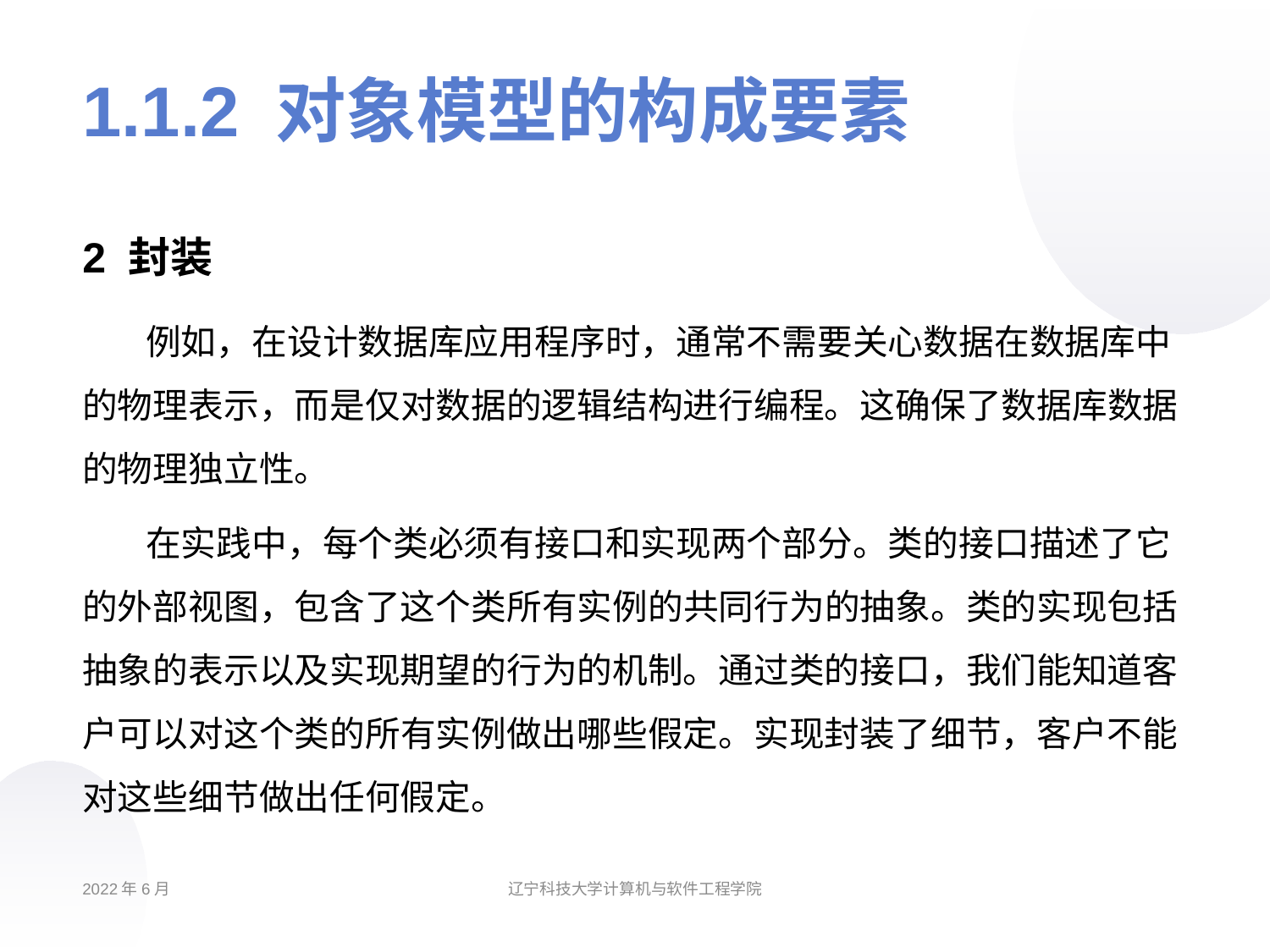

# 1.1.2 对象模型的构成要素
2 封装
例如，在设计数据库应用程序时，通常不需要关心数据在数据库中的物理表示，而是仅对数据的逻辑结构进行编程。这确保了数据库数据的物理独立性。
在实践中，每个类必须有接口和实现两个部分。类的接口描述了它的外部视图，包含了这个类所有实例的共同行为的抽象。类的实现包括抽象的表示以及实现期望的行为的机制。通过类的接口，我们能知道客户可以对这个类的所有实例做出哪些假定。实现封装了细节，客户不能对这些细节做出任何假定。

2022年6月
辽宁科技大学计算机与软件工程学院
35